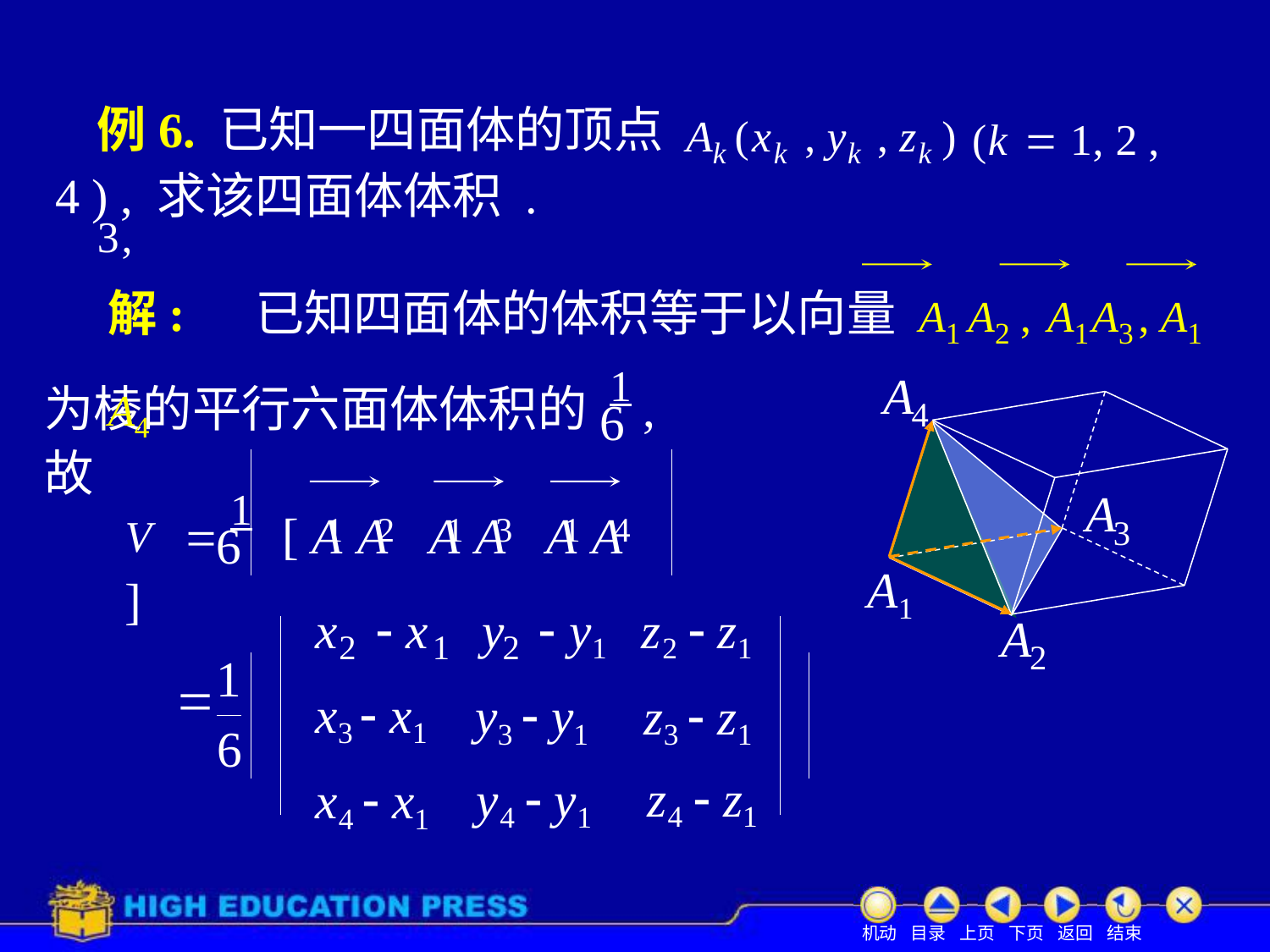

# 例6. 已知一四面体的顶点 Ak (xk , yk , zk ) (k = 1, 2 , 3,
4 ) , 求该四面体体积 .
解:	已知四面体的体积等于以向量 A1 A2 ,	A1 A3 , A1 A4

为棱的平行六面体体积的 1 , 故
A
6
4

V	= 1	[ A A	A A	A A	]

A
1	2	1	3	1	4
3
6

A1

x	− x	y	− y1	z2 − z1
A

2	1	2
2
1

x3 − x1  x4 − x1
y3 − y1  y4 − y1
z3 − z1  z4 − z1
=
6

机动 目录 上页 下页 返回 结束